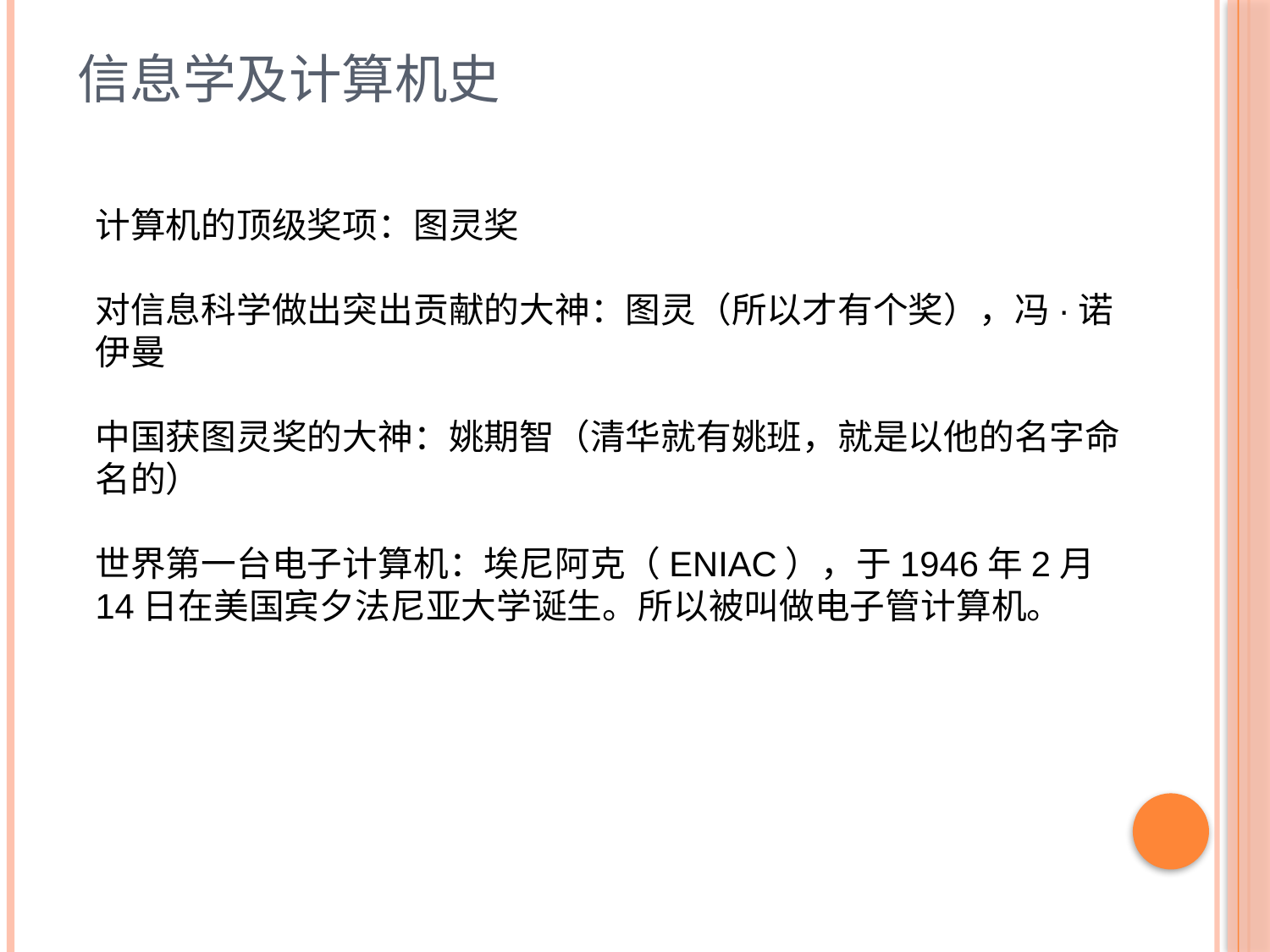

# 信息学及计算机史

计算机的顶级奖项：图灵奖

对信息科学做出突出贡献的大神：图灵（所以才有个奖），冯·诺伊曼

中国获图灵奖的大神：姚期智（清华就有姚班，就是以他的名字命名的）

世界第一台电子计算机：埃尼阿克（ENIAC），于1946年2月14日在美国宾夕法尼亚大学诞生。所以被叫做电子管计算机。